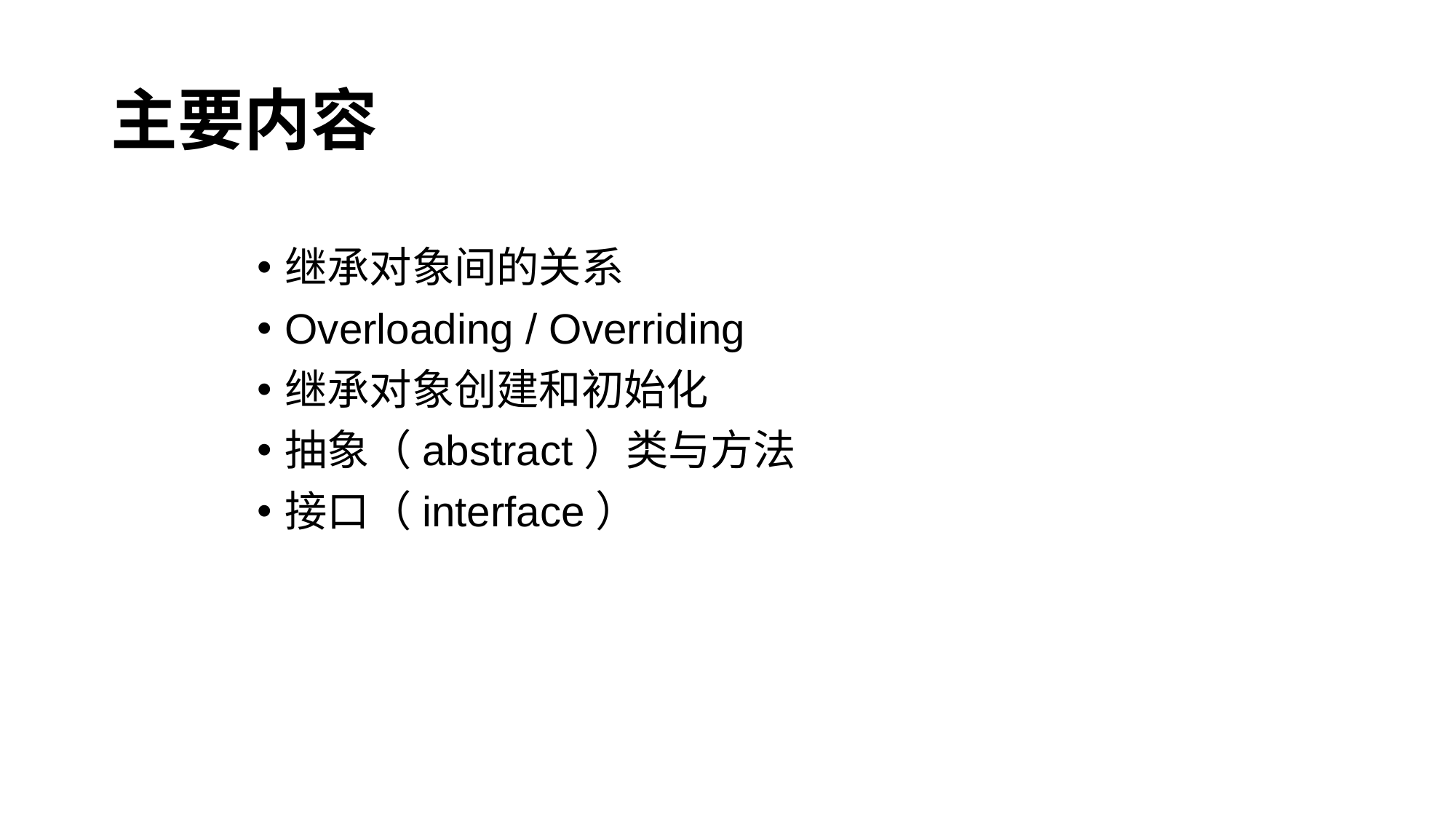

# 主要内容
继承对象间的关系
Overloading / Overriding
继承对象创建和初始化
抽象（abstract）类与方法
接口（interface）